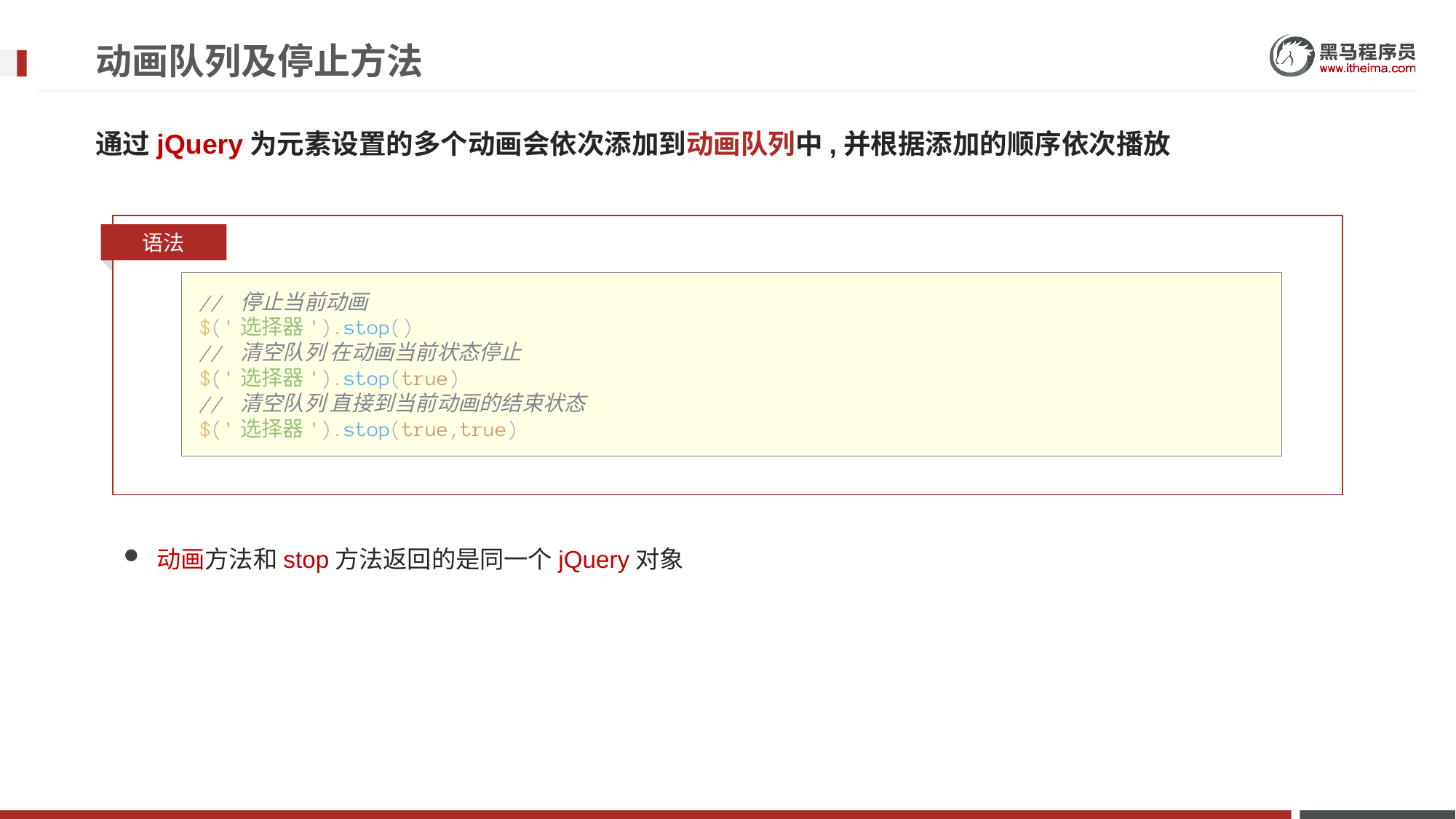

# 动画队列及停止方法
通过jQuery为元素设置的多个动画会依次添加到动画队列中,并根据添加的顺序依次播放

语法

      // 停止当前动画
      $('选择器').stop()
      // 清空队列 在动画当前状态停止
      $('选择器').stop(true)
      // 清空队列 直接到当前动画的结束状态
      $('选择器').stop(true,true)
动画方法和stop方法返回的是同一个jQuery对象